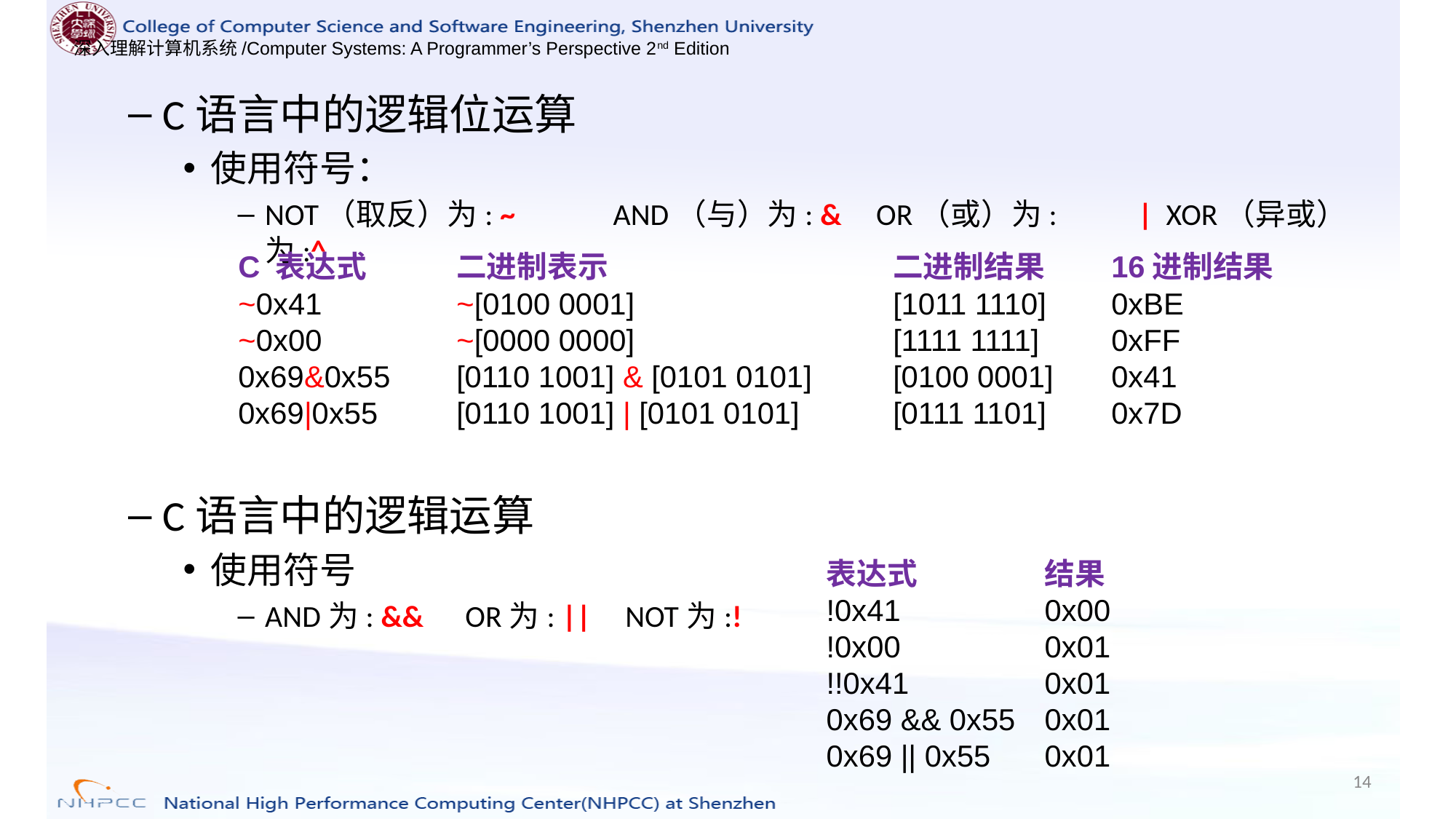

C语言中的逻辑位运算
使用符号：
NOT（取反）为: ~	   AND（与）为: &     OR（或）为:	|  XOR（异或）为:^

C语言中的逻辑运算
使用符号
AND为: &&      OR为: ||     NOT为:!
C 表达式 	二进制表示 			二进制结果 	16进制结果
~0x41 		~[0100 0001] 			[1011 1110] 	0xBE
~0x00 		~[0000 0000] 			[1111 1111] 	0xFF
0x69&0x55 	[0110 1001] & [0101 0101] 	[0100 0001] 	0x41
0x69|0x55 	[0110 1001] | [0101 0101] 	[0111 1101] 	0x7D
表达式 		结果
!0x41 		0x00
!0x00 		0x01
!!0x41 		0x01
0x69 && 0x55 	0x01
0x69 || 0x55 	0x01
14